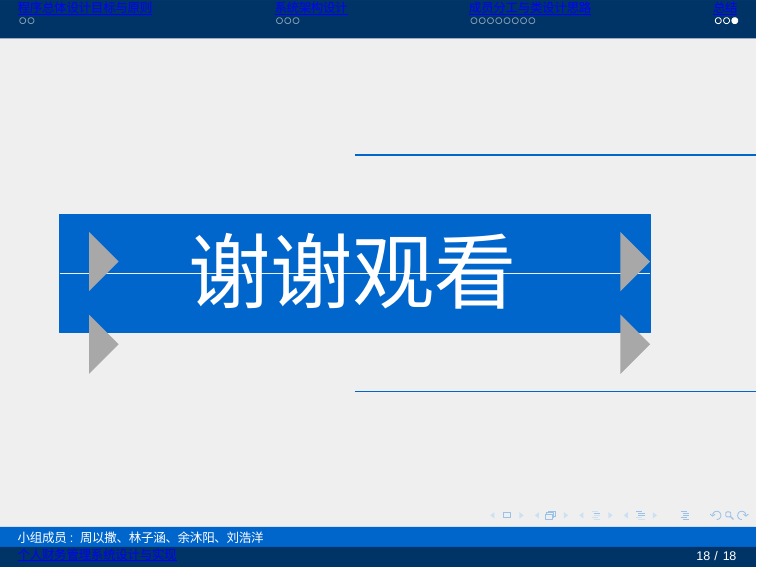

程序总体设计目标与原则
系统架构设计
成员分工与类设计思路
总结

谢谢观看

小组成员: 周以撒、林子涵、余沐阳、刘浩洋个人财务管理系统设计与实现

18 / 18